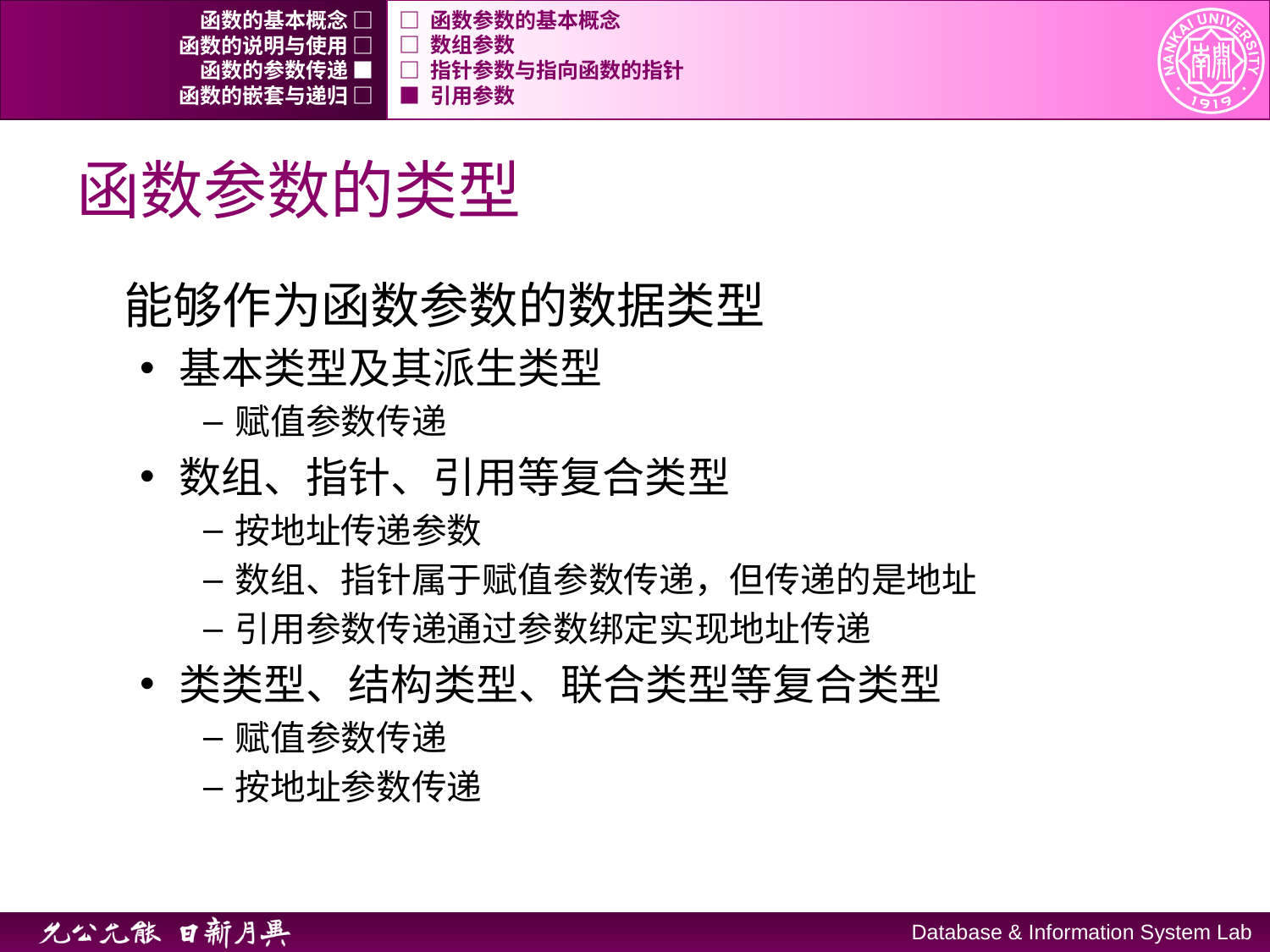

函数的基本概念 □
□ 函数参数的基本概念
函数的说明与使用 □
□ 数组参数
函数的参数传递 ■
□ 指针参数与指向函数的指针
函数的嵌套与递归 □
■ 引用参数
# 函数参数的类型
能够作为函数参数的数据类型
基本类型及其派生类型
赋值参数传递
数组、指针、引用等复合类型
按地址传递参数
数组、指针属于赋值参数传递，但传递的是地址
引用参数传递通过参数绑定实现地址传递
类类型、结构类型、联合类型等复合类型
赋值参数传递
按地址参数传递